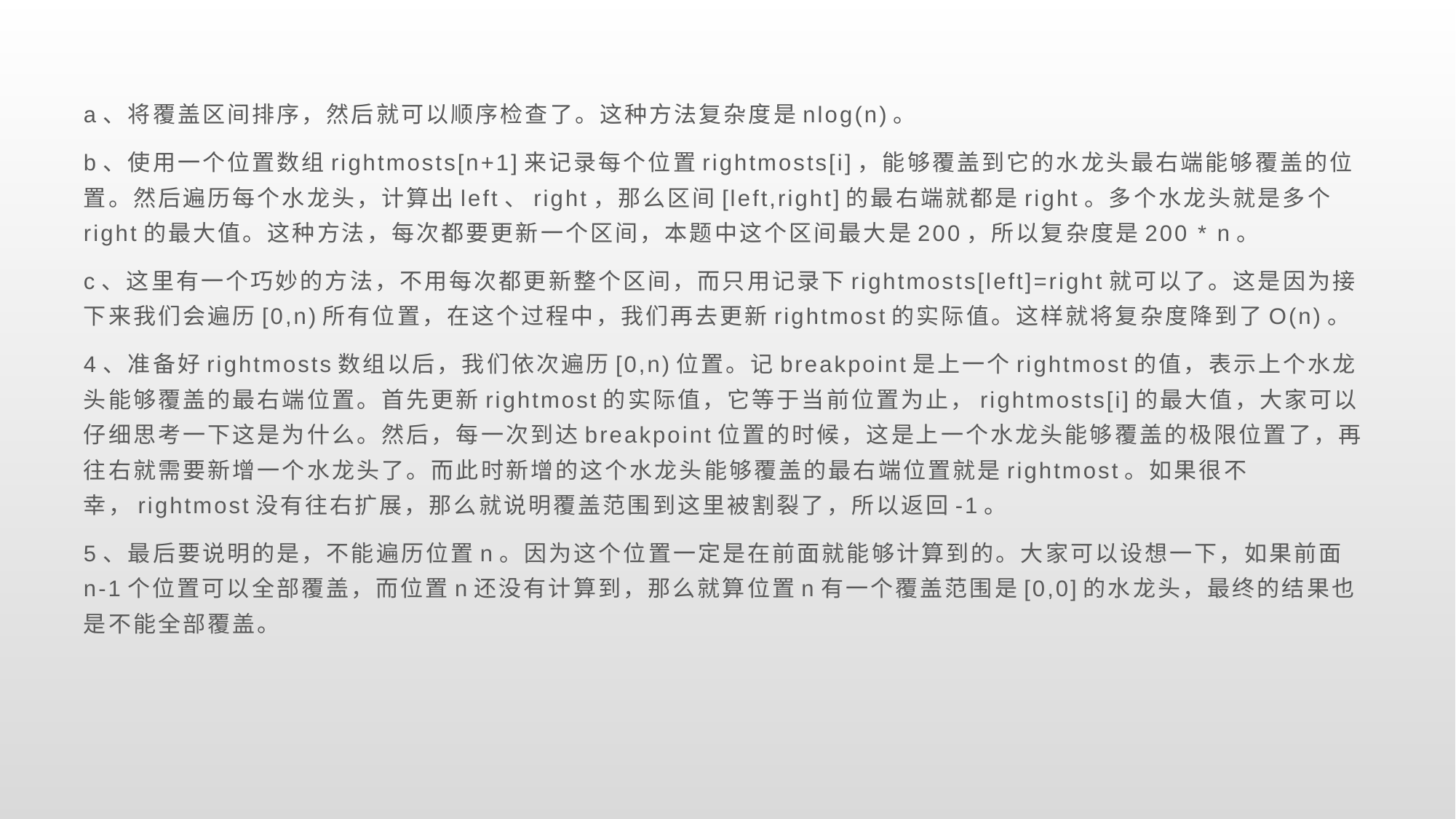

a、将覆盖区间排序，然后就可以顺序检查了。这种方法复杂度是nlog(n)。
b、使用一个位置数组rightmosts[n+1]来记录每个位置rightmosts[i]，能够覆盖到它的水龙头最右端能够覆盖的位置。然后遍历每个水龙头，计算出left、right，那么区间[left,right]的最右端就都是right。多个水龙头就是多个right的最大值。这种方法，每次都要更新一个区间，本题中这个区间最大是200，所以复杂度是200 * n。
c、这里有一个巧妙的方法，不用每次都更新整个区间，而只用记录下rightmosts[left]=right就可以了。这是因为接下来我们会遍历[0,n)所有位置，在这个过程中，我们再去更新rightmost的实际值。这样就将复杂度降到了O(n)。
4、准备好rightmosts数组以后，我们依次遍历[0,n)位置。记breakpoint是上一个rightmost的值，表示上个水龙头能够覆盖的最右端位置。首先更新rightmost的实际值，它等于当前位置为止，rightmosts[i]的最大值，大家可以仔细思考一下这是为什么。然后，每一次到达breakpoint位置的时候，这是上一个水龙头能够覆盖的极限位置了，再往右就需要新增一个水龙头了。而此时新增的这个水龙头能够覆盖的最右端位置就是rightmost。如果很不幸，rightmost没有往右扩展，那么就说明覆盖范围到这里被割裂了，所以返回-1。
5、最后要说明的是，不能遍历位置n。因为这个位置一定是在前面就能够计算到的。大家可以设想一下，如果前面n-1个位置可以全部覆盖，而位置n还没有计算到，那么就算位置n有一个覆盖范围是[0,0]的水龙头，最终的结果也是不能全部覆盖。